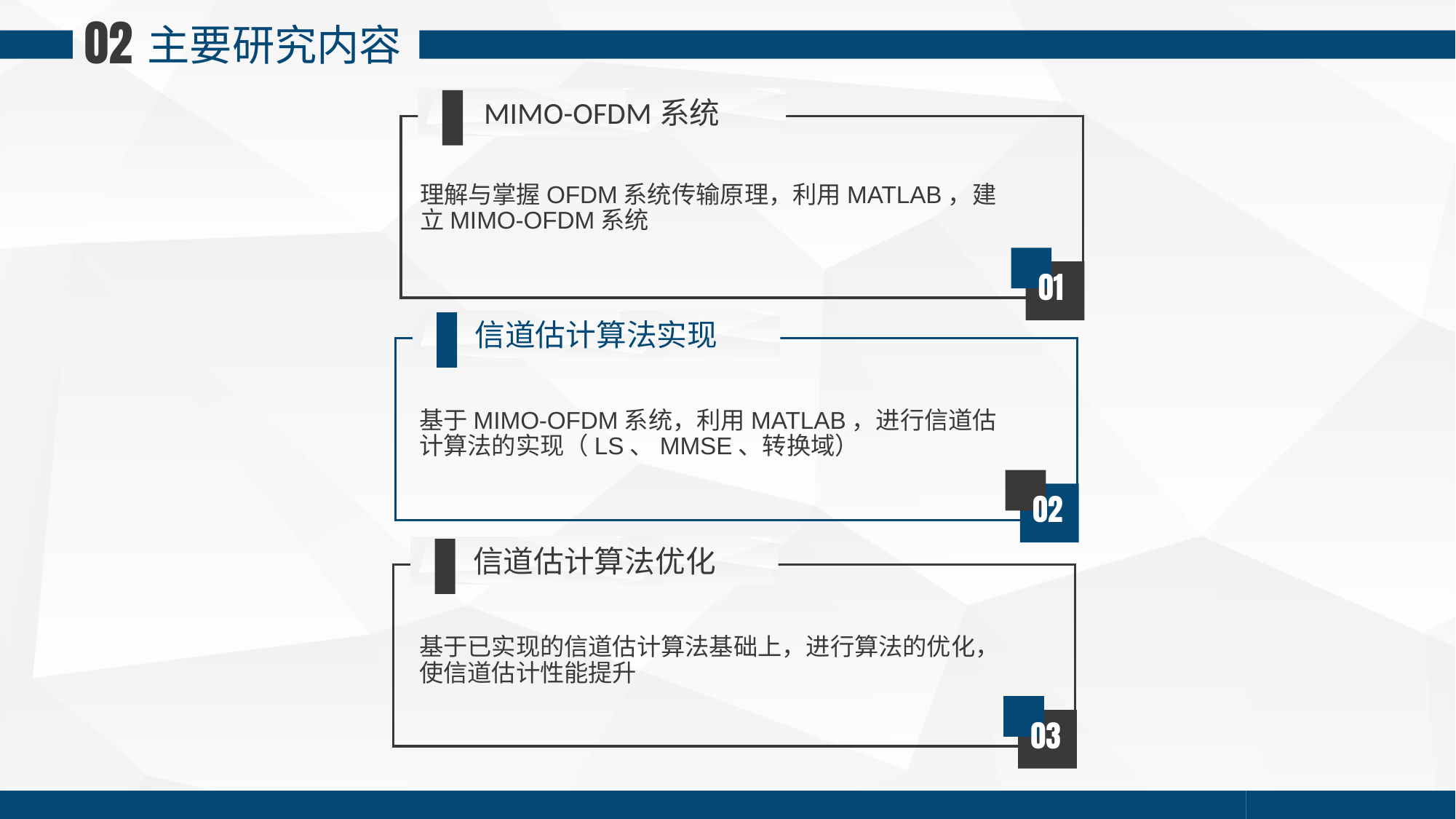

02
主要研究内容

MIMO-OFDM系统

01
理解与掌握OFDM系统传输原理，利用MATLAB，建立MIMO-OFDM系统
信道估计算法实现

02
基于MIMO-OFDM系统，利用MATLAB，进行信道估计算法的实现（LS、MMSE、转换域）
信道估计算法优化

03
基于已实现的信道估计算法基础上，进行算法的优化，使信道估计性能提升
LOGO